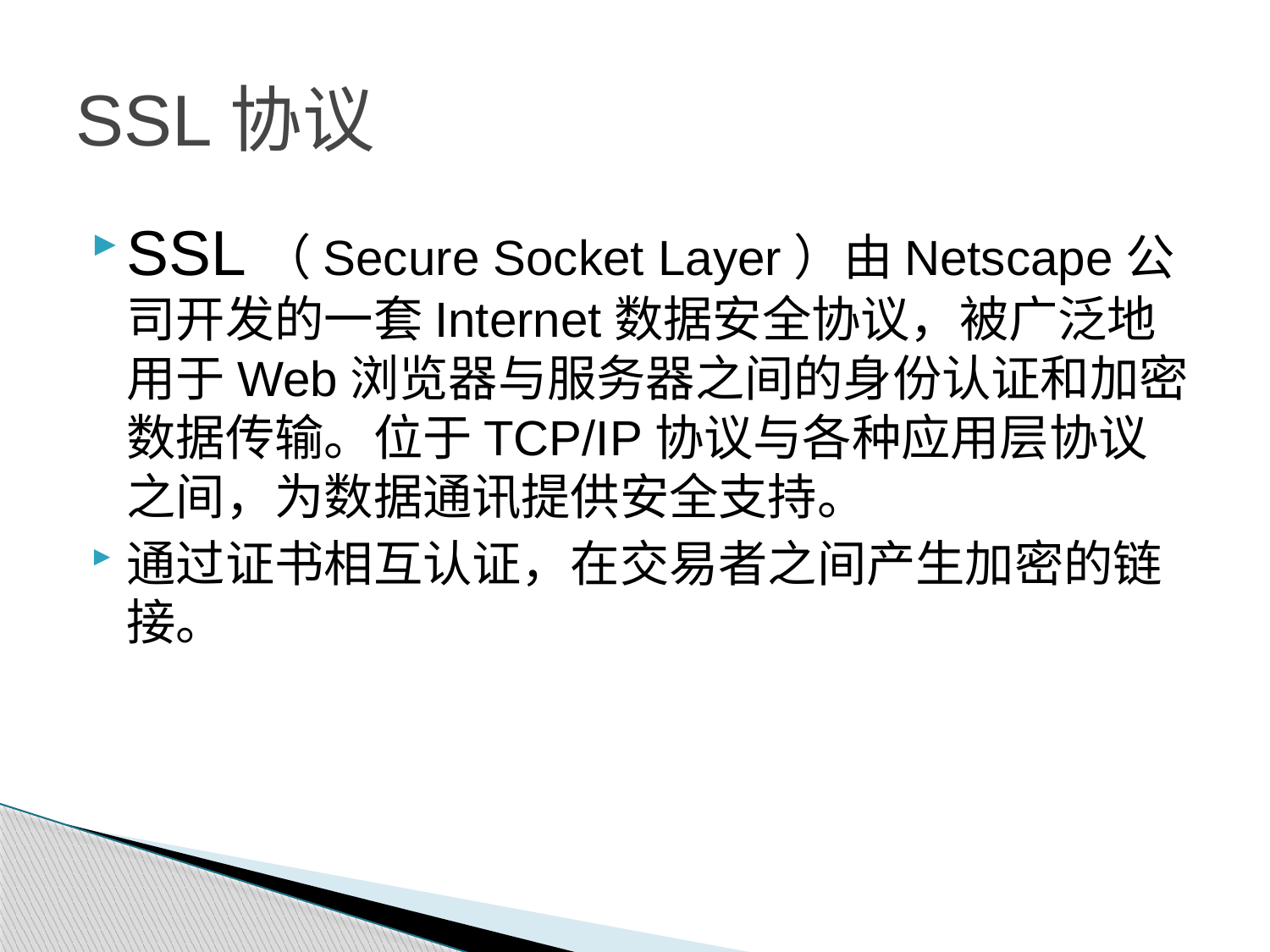

# SSL协议
SSL（Secure Socket Layer）由Netscape公司开发的一套Internet数据安全协议，被广泛地用于Web浏览器与服务器之间的身份认证和加密数据传输。位于TCP/IP协议与各种应用层协议之间，为数据通讯提供安全支持。
通过证书相互认证，在交易者之间产生加密的链接。